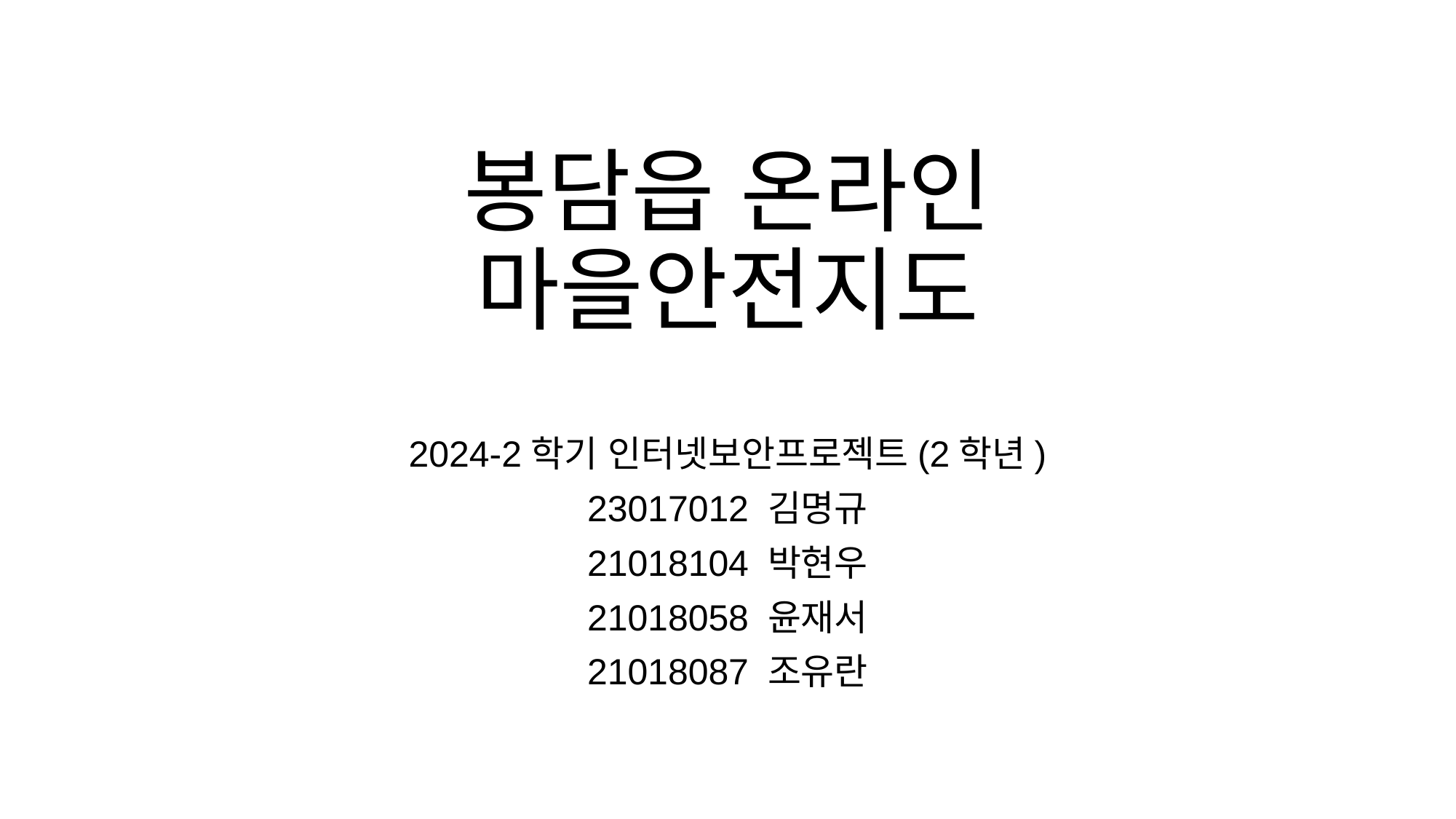

# 봉담읍 온라인 마을안전지도
2024-2학기 인터넷보안프로젝트(2학년)
23017012 김명규
21018104 박현우
21018058 윤재서
21018087 조유란